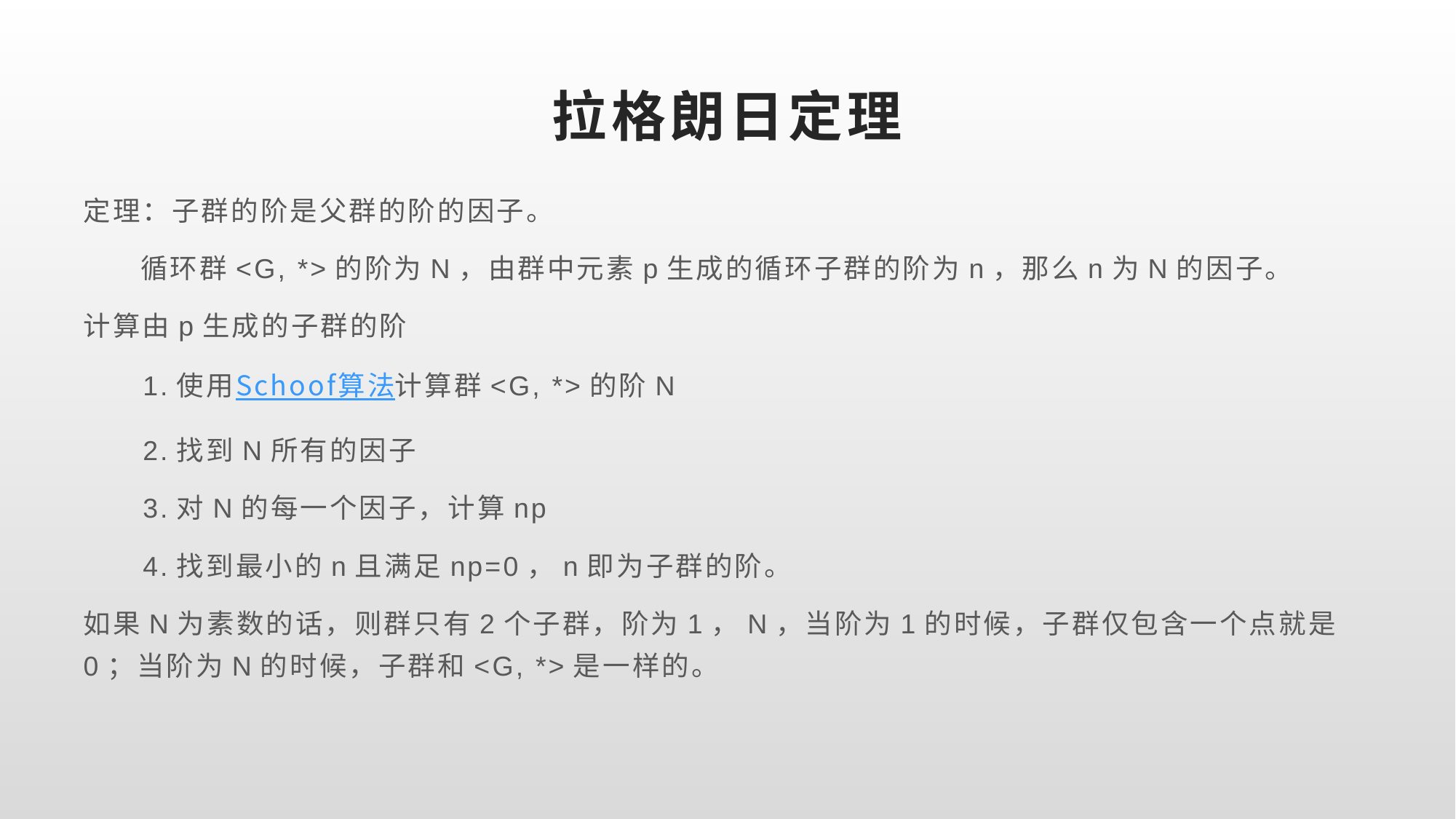

# 拉格朗日定理
定理：子群的阶是父群的阶的因子。
      循环群<G, *>的阶为N，由群中元素p生成的循环子群的阶为n，那么n为N的因子。
计算由p生成的子群的阶
      1.使用Schoof算法计算群<G, *>的阶N
      2.找到N所有的因子
      3.对N的每一个因子，计算np
      4.找到最小的n且满足np=0，n即为子群的阶。
如果N为素数的话，则群只有2个子群，阶为1，N，当阶为1的时候，子群仅包含一个点就是0；当阶为N的时候，子群和<G, *>是一样的。